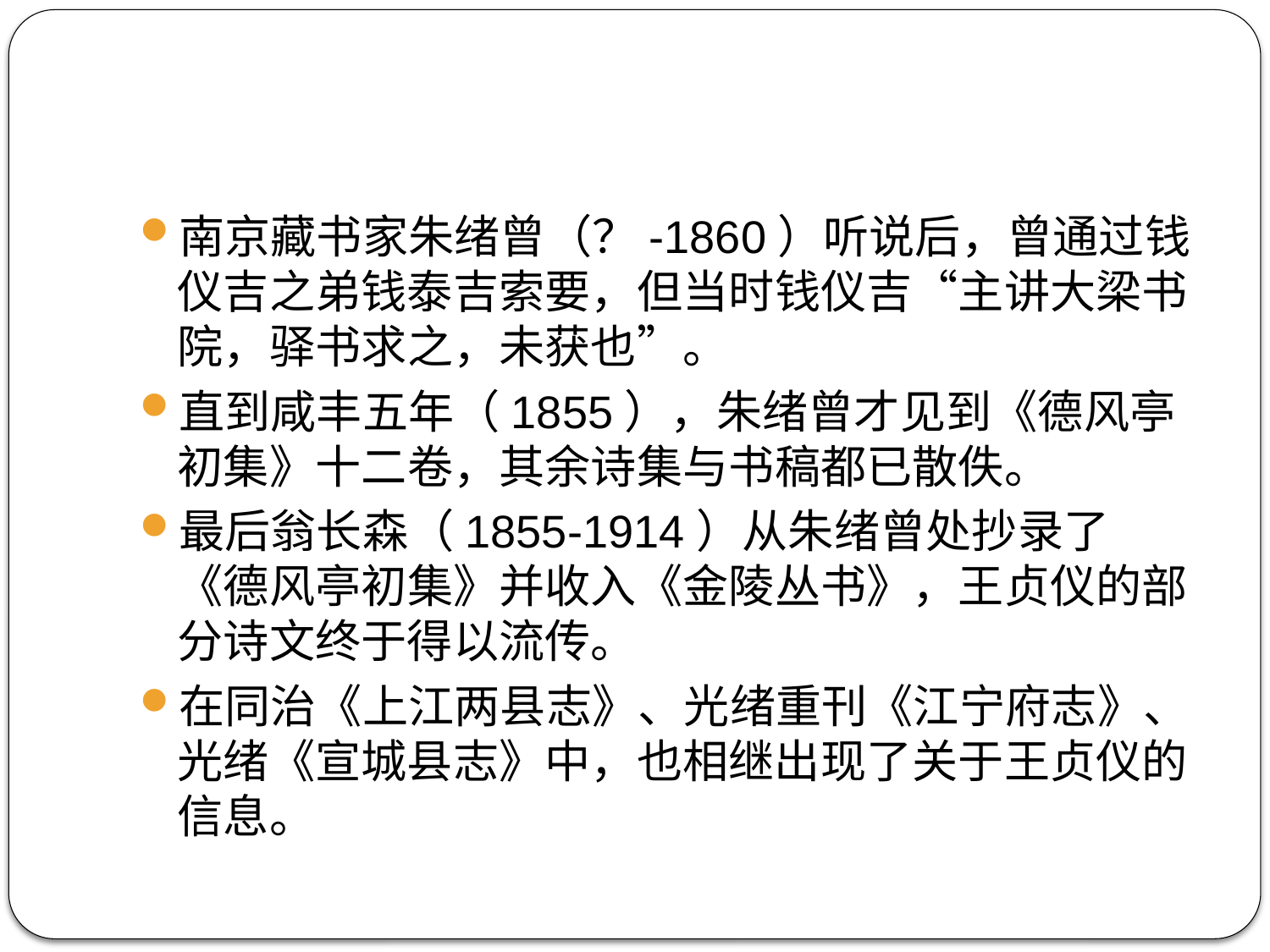

#
南京藏书家朱绪曾（？-1860）听说后，曾通过钱仪吉之弟钱泰吉索要，但当时钱仪吉“主讲大梁书院，驿书求之，未获也”。
直到咸丰五年（1855），朱绪曾才见到《德风亭初集》十二卷，其余诗集与书稿都已散佚。
最后翁长森（1855-1914）从朱绪曾处抄录了《德风亭初集》并收入《金陵丛书》，王贞仪的部分诗文终于得以流传。
在同治《上江两县志》、光绪重刊《江宁府志》、光绪《宣城县志》中，也相继出现了关于王贞仪的信息。